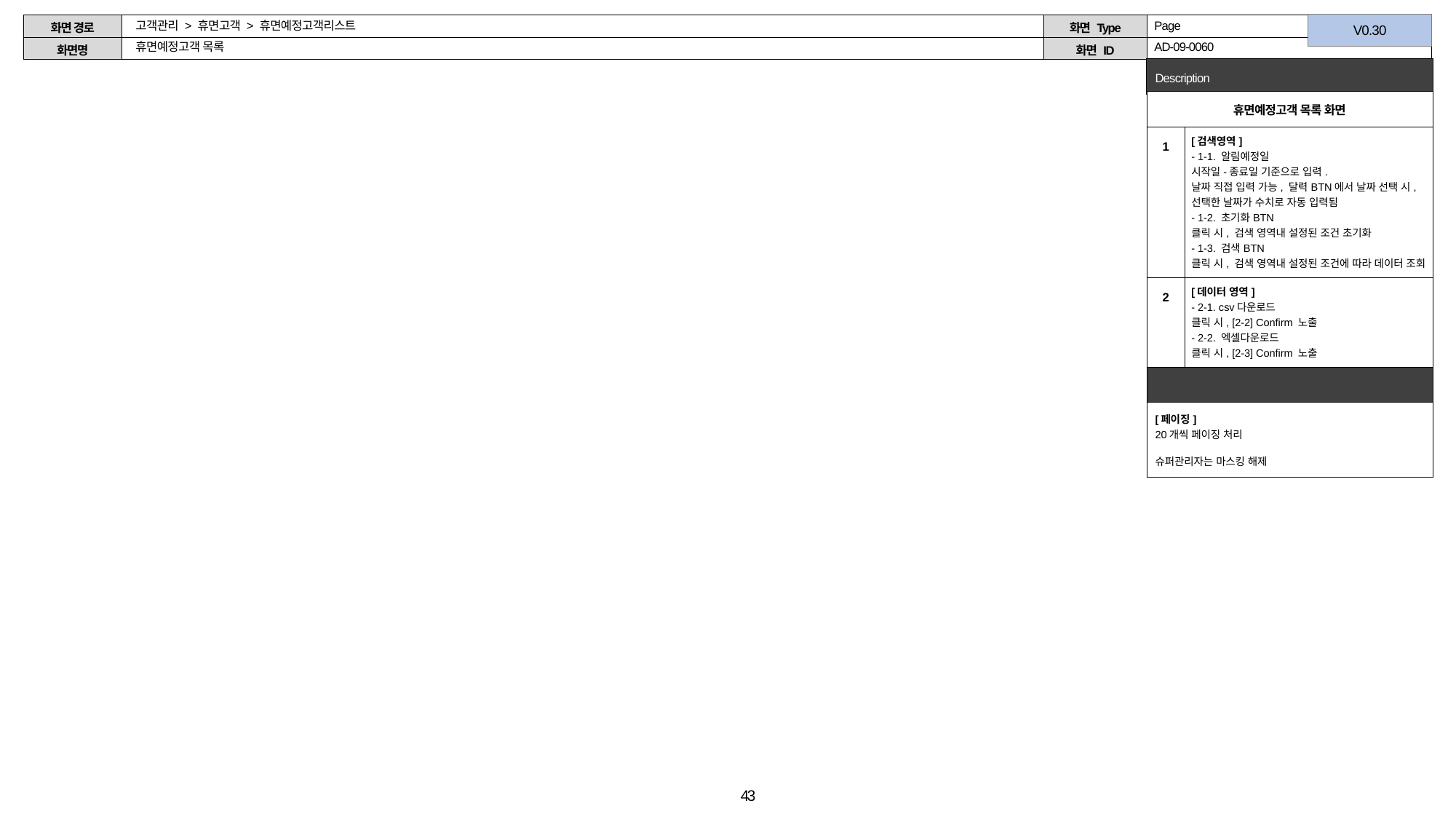

V0.30
고객관리 > 휴면고객 > 휴면예정고객리스트
Page
휴면예정고객 목록
AD-09-0060
| Alert / Confirm / Validation |  |
| --- | --- |
| 1 | 1-7. 조회값 없음 조건에 맞는 데이터가 없습니다. |
| 2 | 2-1. 삭제 선택한 항목을 삭제하시겠습니까? 예 : 선택 항목 삭제 처리 후 목록 화면으로 이동   아니오 : Confirm 종료. 현 페이지 유지 2-2. csv다운로드 다운로드 사유 팝업 노출 개인정보 다운로드 사유 작성 여부 확인 후 정상 입력되면 하기 Confirm 노출. “Csv로 다운로드하시겠습니까?” 예 : 파일관리자 팝업 노출 아니오 : Confirm 종료. 현 페이지 유지 2-3. 엑셀다운로드 다운로드 사유 팝업 노출 개인정보 다운로드 사유 작성 여부 확인 후 정상 입력되면 하기 Confirm 노출. “엑셀로 다운로드하시겠습니까?” 예 : 파일관리자 팝업 노출 아니오 : Confirm 종료. 현 페이지 유지 2-4. 다운로드 사유 다운로드 BTN은 비활성화 기본값. 내용 입력 시 활성화. 내용 미입력 최소 20자는 입력하셔야 합니다. 정상 입력 파일을 다운로드 하시겠습니까? 예 : 파일관리자 팝업 노출 아니오 : Confirm 종료. 현 페이지 유지 |
| 휴면예정고객 목록 화면 |  |
| --- | --- |
| 1 | [검색영역] - 1-1. 알림예정일 시작일-종료일 기준으로 입력. 날짜 직접 입력 가능, 달력BTN에서 날짜 선택 시, 선택한 날짜가 수치로 자동 입력됨 - 1-2. 초기화BTN 클릭 시, 검색 영역내 설정된 조건 초기화 - 1-3. 검색BTN 클릭 시, 검색 영역내 설정된 조건에 따라 데이터 조회 |
| 2 | [데이터 영역] - 2-1. csv다운로드 클릭 시, [2-2] Confirm 노출 - 2-2. 엑셀다운로드 클릭 시, [2-3] Confirm 노출 |
| Note |  |
| [페이징] 20개씩 페이징 처리 슈퍼관리자는 마스킹 해제 |  |